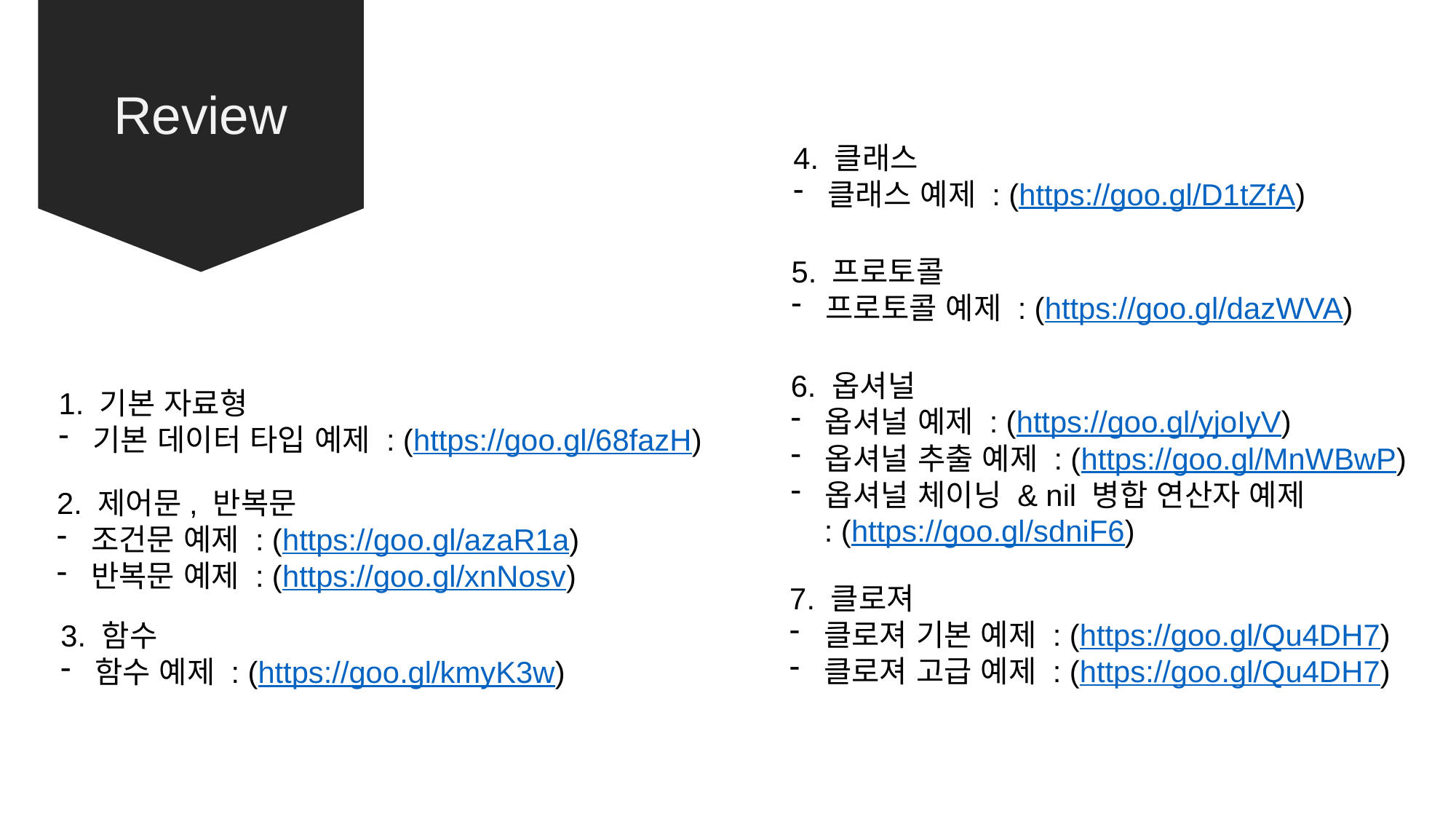

Review
4. 클래스
클래스 예제 : (https://goo.gl/D1tZfA)
5. 프로토콜
프로토콜 예제 : (https://goo.gl/dazWVA)
6. 옵셔널
옵셔널 예제 : (https://goo.gl/yjoIyV)
옵셔널 추출 예제 : (https://goo.gl/MnWBwP)
옵셔널 체이닝 & nil 병합 연산자 예제
    : (https://goo.gl/sdniF6)
기본 자료형
기본 데이터 타입 예제 : (https://goo.gl/68fazH)
2. 제어문, 반복문
조건문 예제 : (https://goo.gl/azaR1a)
반복문 예제 : (https://goo.gl/xnNosv)
7. 클로져
클로져 기본 예제 : (https://goo.gl/Qu4DH7)
클로져 고급 예제 : (https://goo.gl/Qu4DH7)
3. 함수
함수 예제 : (https://goo.gl/kmyK3w)